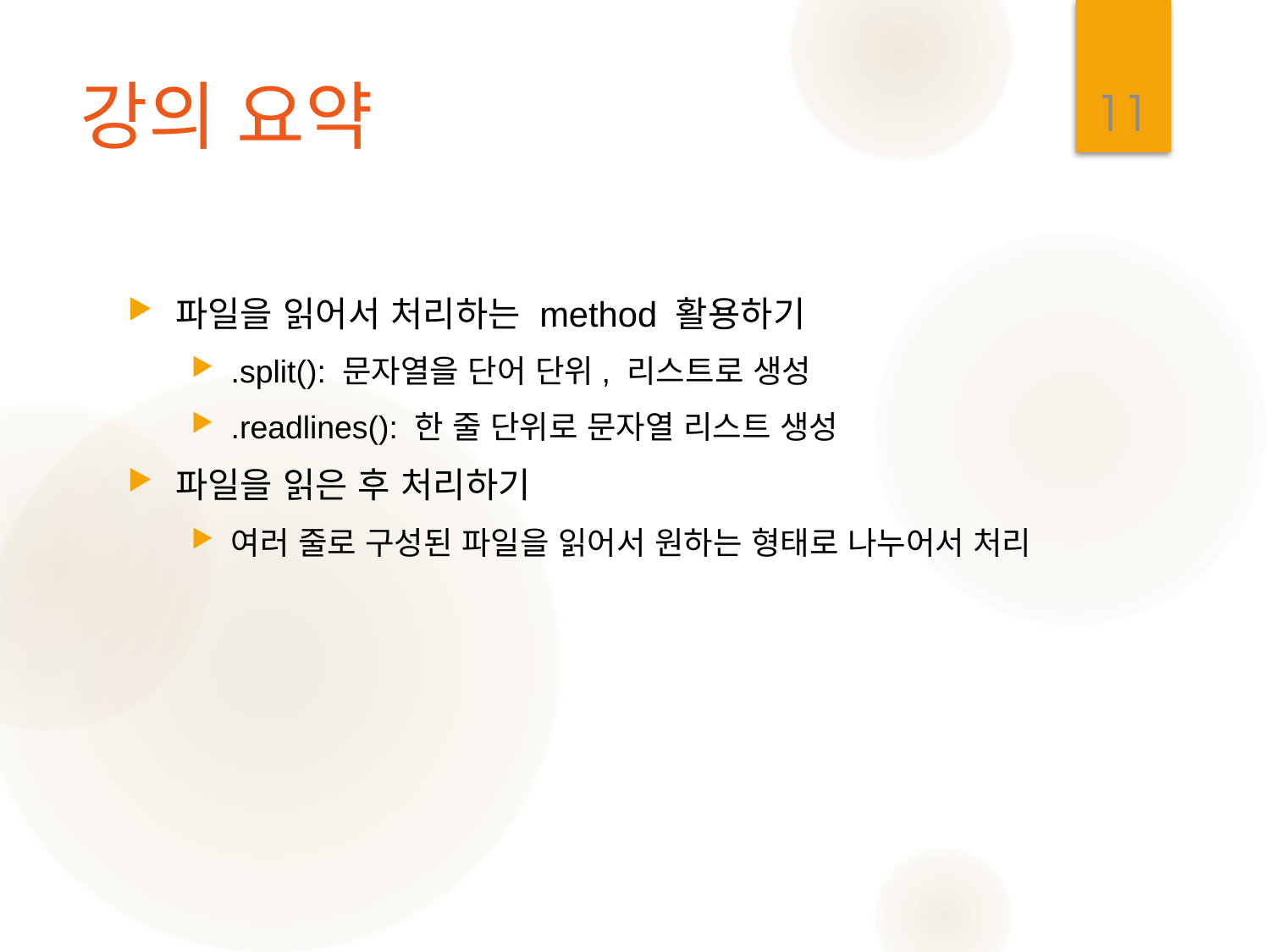

11
# 강의 요약
파일을 읽어서 처리하는 method 활용하기
.split(): 문자열을 단어 단위, 리스트로 생성
.readlines(): 한 줄 단위로 문자열 리스트 생성
파일을 읽은 후 처리하기
여러 줄로 구성된 파일을 읽어서 원하는 형태로 나누어서 처리